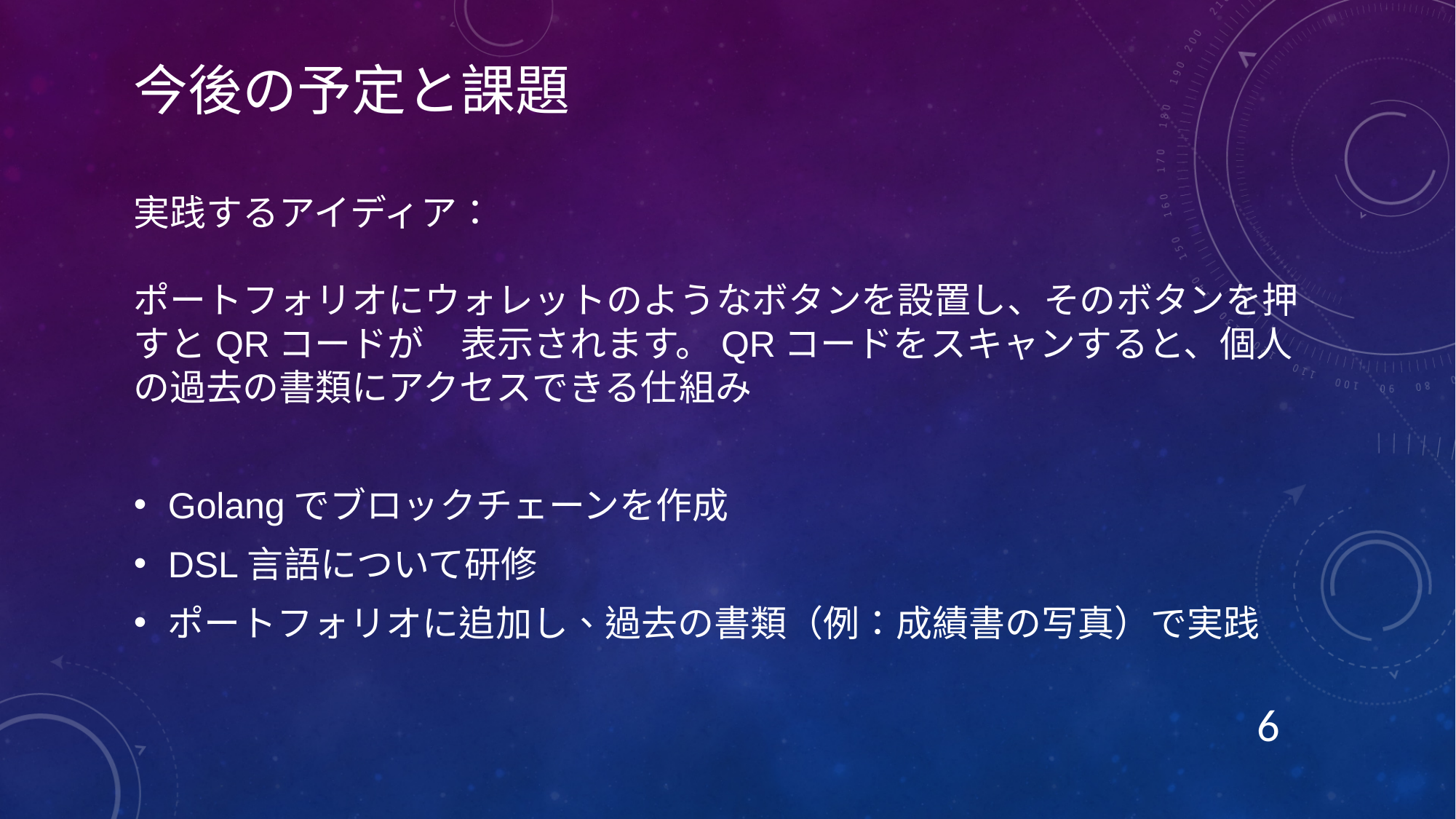

# 今後の予定と課題
実践するアイディア：
ポートフォリオにウォレットのようなボタンを設置し、そのボタンを押すとQRコードが	表示されます。QRコードをスキャンすると、個人の過去の書類にアクセスできる仕	組み

Golangでブロックチェーンを作成
DSL言語について研修
ポートフォリオに追加し、過去の書類（例：成績書の写真）で実践

6